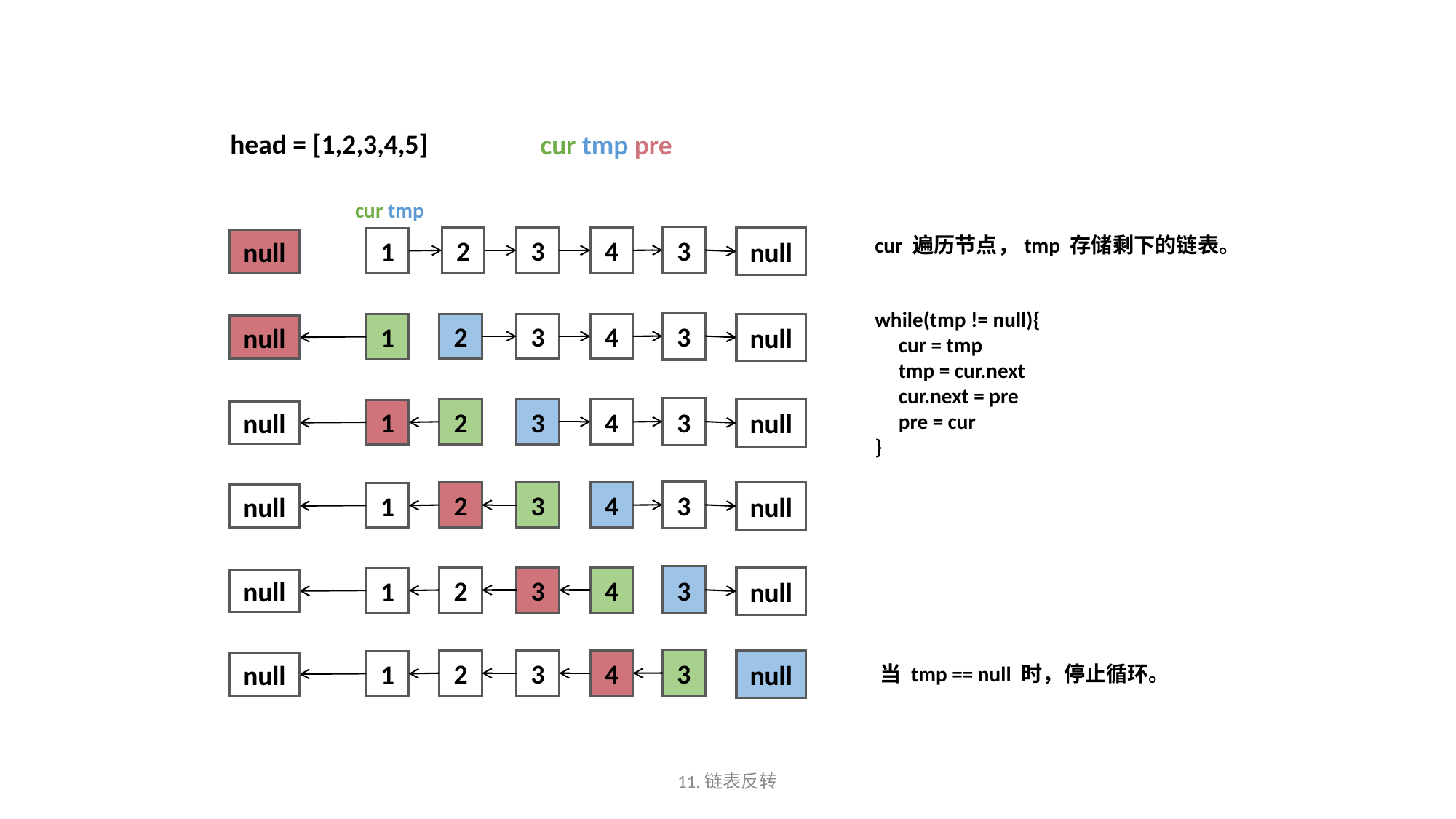

head = [1,2,3,4,5]
cur tmp pre
cur tmp
3
cur 遍历节点，tmp 存储剩下的链表。
4
null
3
2
1
null
while(tmp != null){
     cur = tmp
     tmp = cur.next
     cur.next = pre
     pre = cur
}
3
2
4
null
3
1
null
3
2
4
null
3
1
null
3
2
4
null
3
1
null
3
2
4
null
3
1
null
3
2
4
null
3
1
null
当 tmp == null 时，停止循环。
11.链表反转